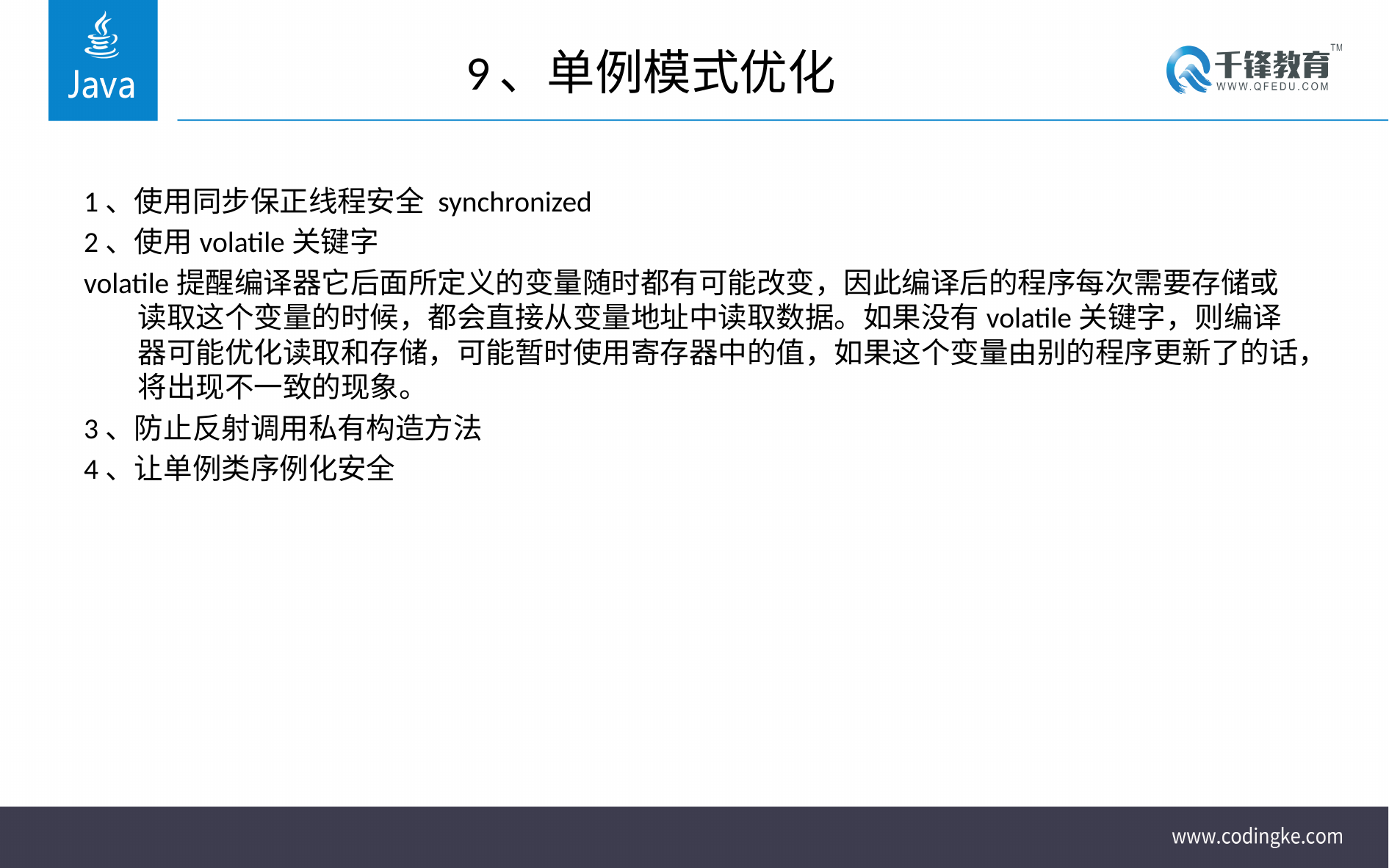

# 9、单例模式优化
1、使用同步保正线程安全 synchronized
2、使用volatile关键字
volatile提醒编译器它后面所定义的变量随时都有可能改变，因此编译后的程序每次需要存储或读取这个变量的时候，都会直接从变量地址中读取数据。如果没有volatile关键字，则编译器可能优化读取和存储，可能暂时使用寄存器中的值，如果这个变量由别的程序更新了的话，将出现不一致的现象。
3、防止反射调用私有构造方法
4、让单例类序例化安全